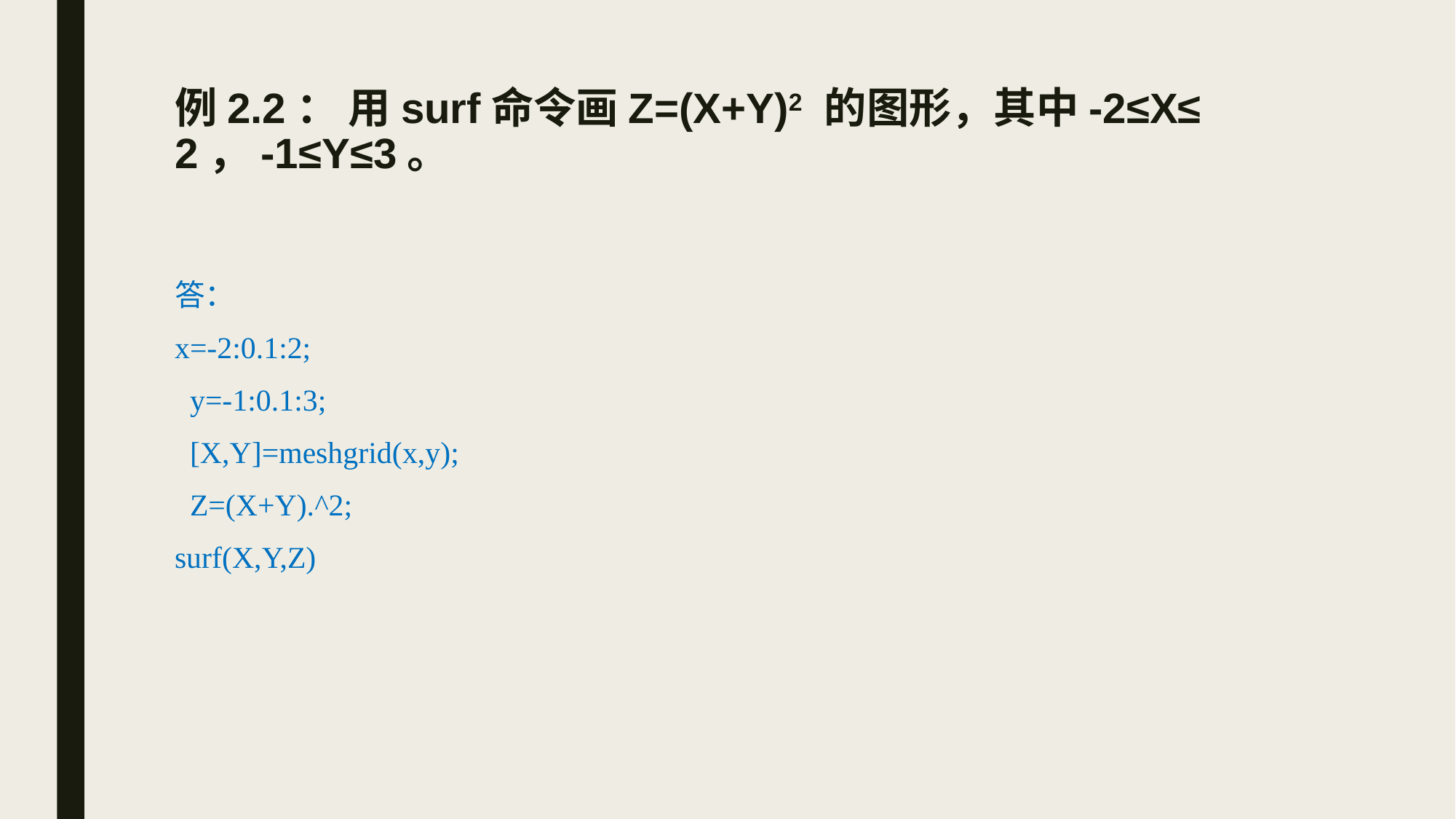

# 例2.2： 用surf命令画Z=(X+Y)2 的图形，其中-2≤X≤2，-1≤Y≤3。
答：
x=-2:0.1:2;
  y=-1:0.1:3;
  [X,Y]=meshgrid(x,y);
  Z=(X+Y).^2;
surf(X,Y,Z)